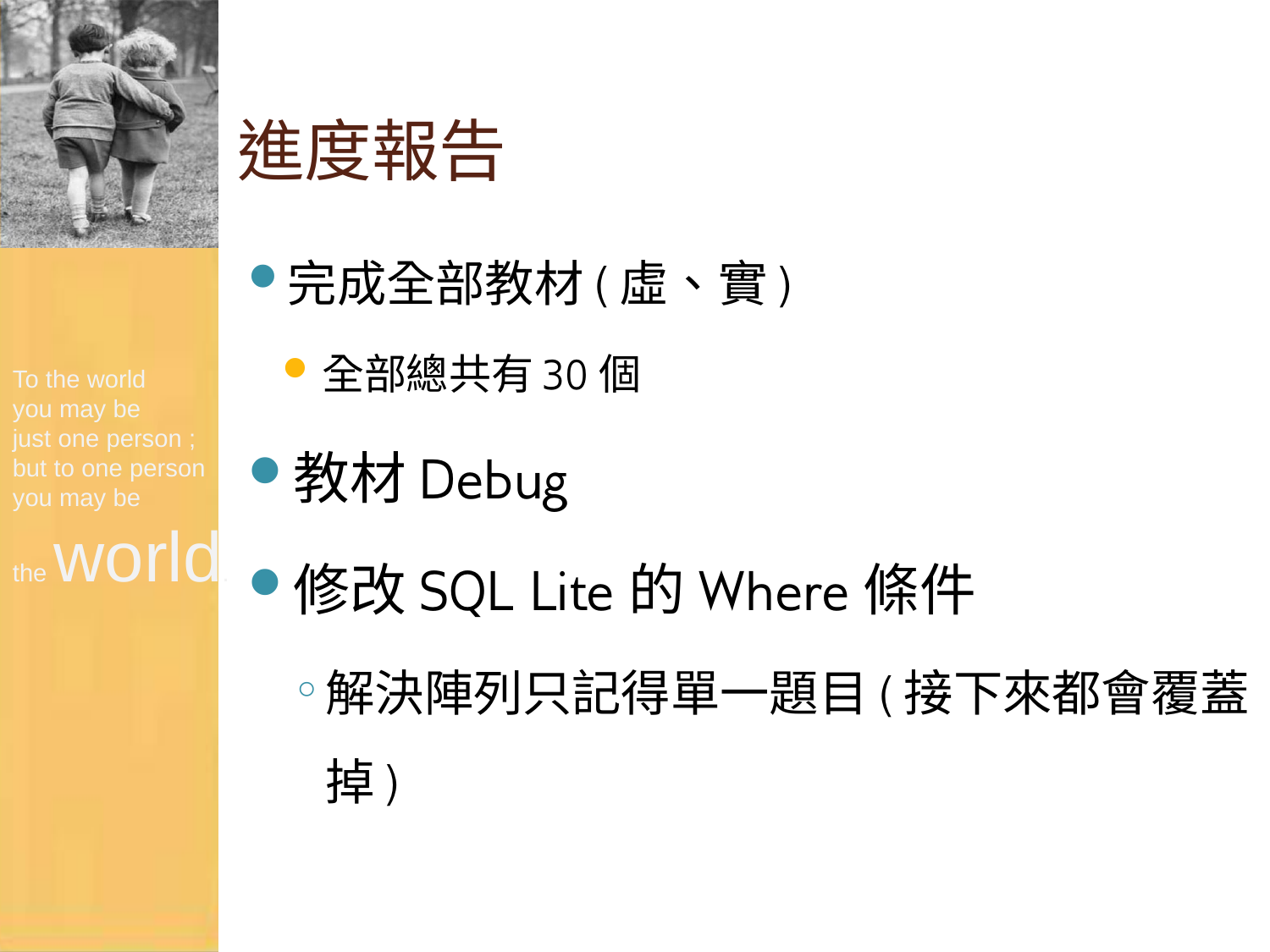

# 進度報告
完成全部教材(虛、實)
全部總共有30個
教材Debug
修改SQL Lite的Where條件
解決陣列只記得單一題目(接下來都會覆蓋掉)